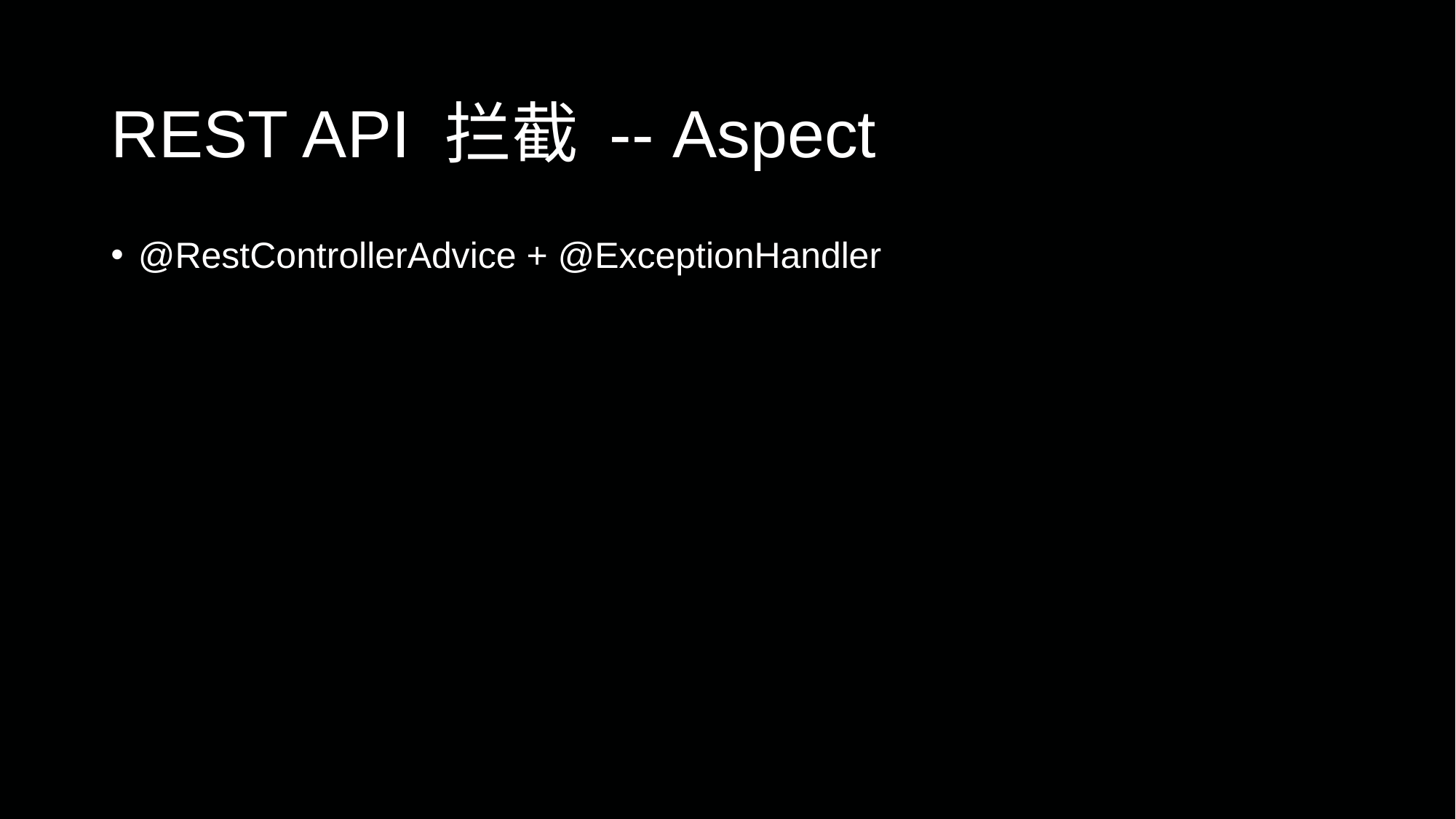

# REST API 拦截 -- Aspect
@RestControllerAdvice + @ExceptionHandler